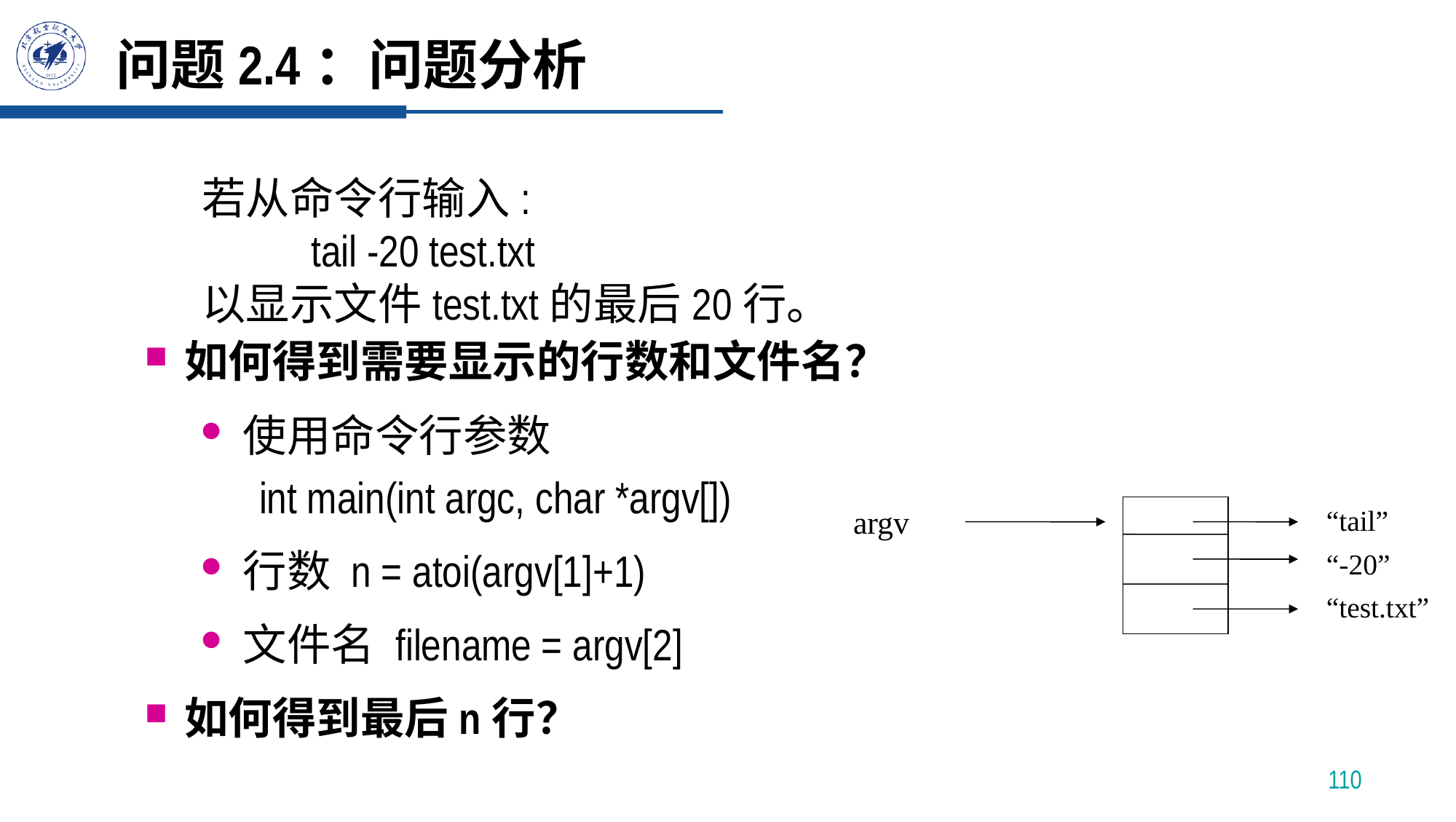

# 问题2.4：问题分析
若从命令行输入:
	tail -20 test.txt
以显示文件test.txt的最后20行。
如何得到需要显示的行数和文件名？
使用命令行参数
int main(int argc, char *argv[])
行数 n = atoi(argv[1]+1)
文件名 filename = argv[2]
如何得到最后n行？
argv

“tail”

“-20”

“test.txt”

110